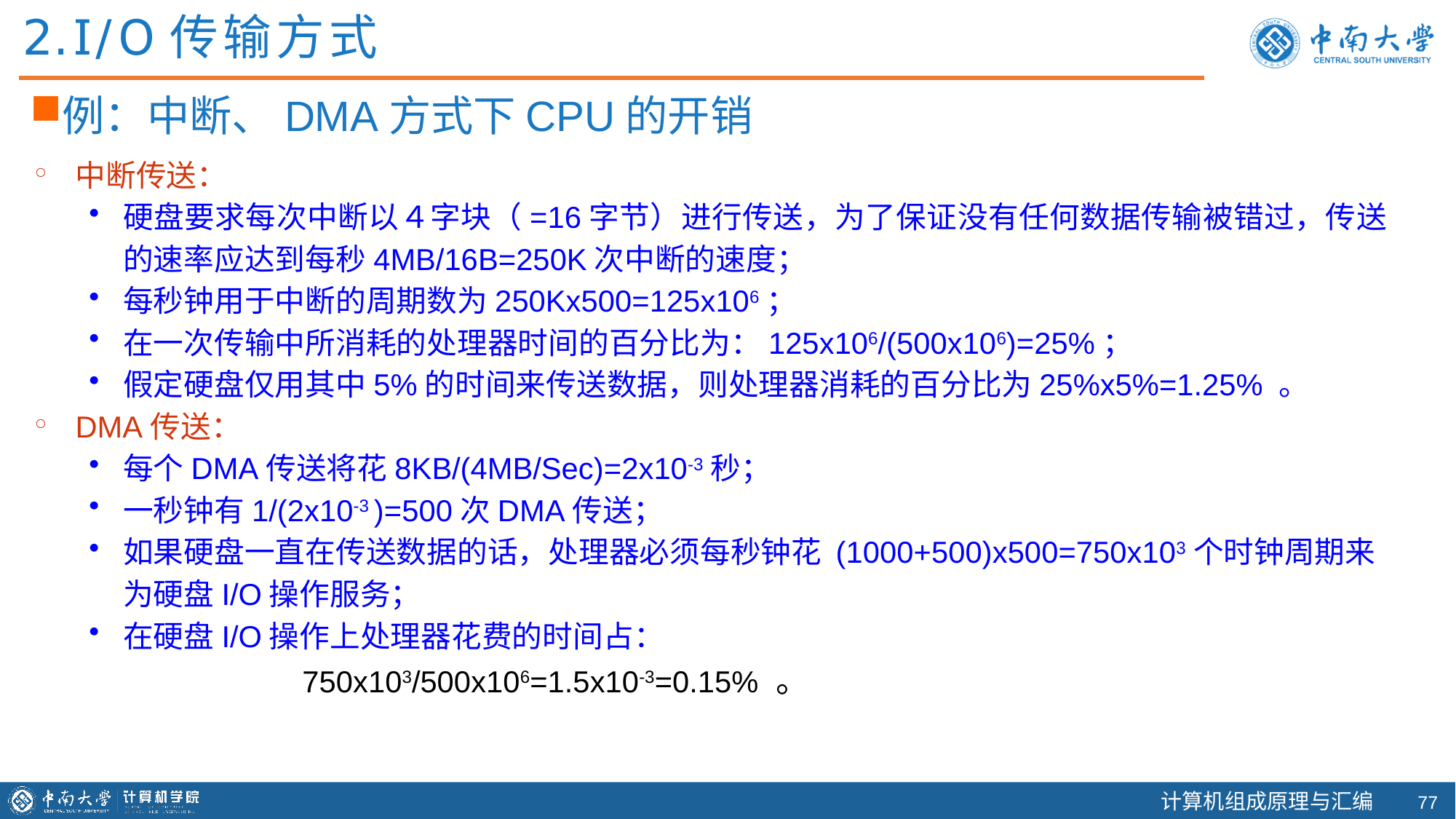

2.I/O传输方式

例：中断、DMA方式下CPU的开销
中断传送：
硬盘要求每次中断以４字块（=16字节）进行传送，为了保证没有任何数据传输被错过，传送的速率应达到每秒4MB/16B=250K次中断的速度；
每秒钟用于中断的周期数为250Kx500=125x106；
在一次传输中所消耗的处理器时间的百分比为：125x106/(500x106)=25%；
假定硬盘仅用其中5%的时间来传送数据，则处理器消耗的百分比为25%x5%=1.25% 。
DMA传送：
每个DMA传送将花8KB/(4MB/Sec)=2x10-3秒；
一秒钟有1/(2x10-3 )=500次DMA传送；
如果硬盘一直在传送数据的话，处理器必须每秒钟花 (1000+500)x500=750x103个时钟周期来为硬盘I/O操作服务；
在硬盘I/O操作上处理器花费的时间占：
                                750x103/500x106=1.5x10-3=0.15% 。
77